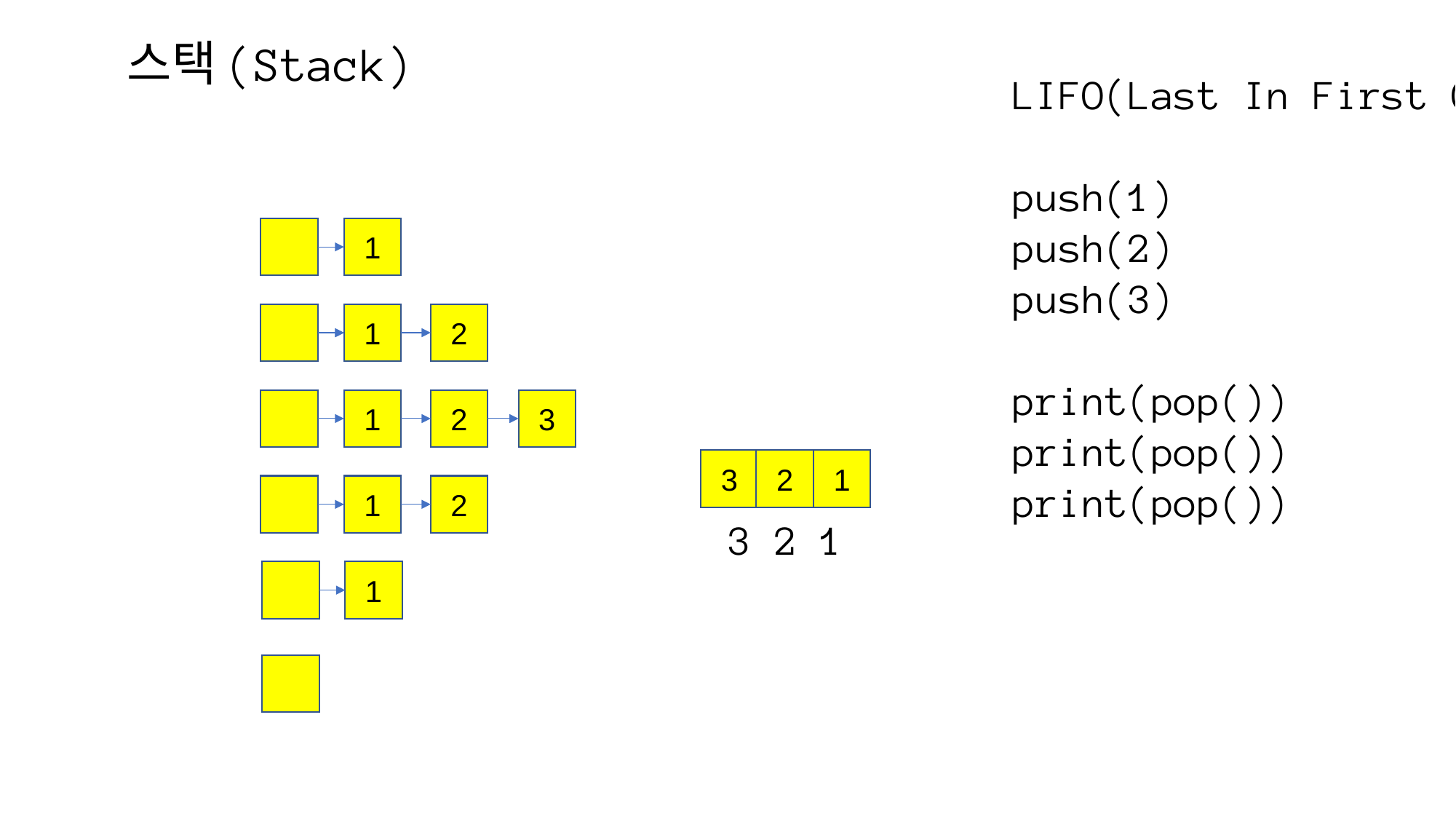

스택(Stack)
LIFO(Last In First Out)

push(1)
push(2)
push(3)

print(pop())
print(pop())
print(pop())

1

1
2

1
2
3
3
2
1

1
2
3 2 1

1